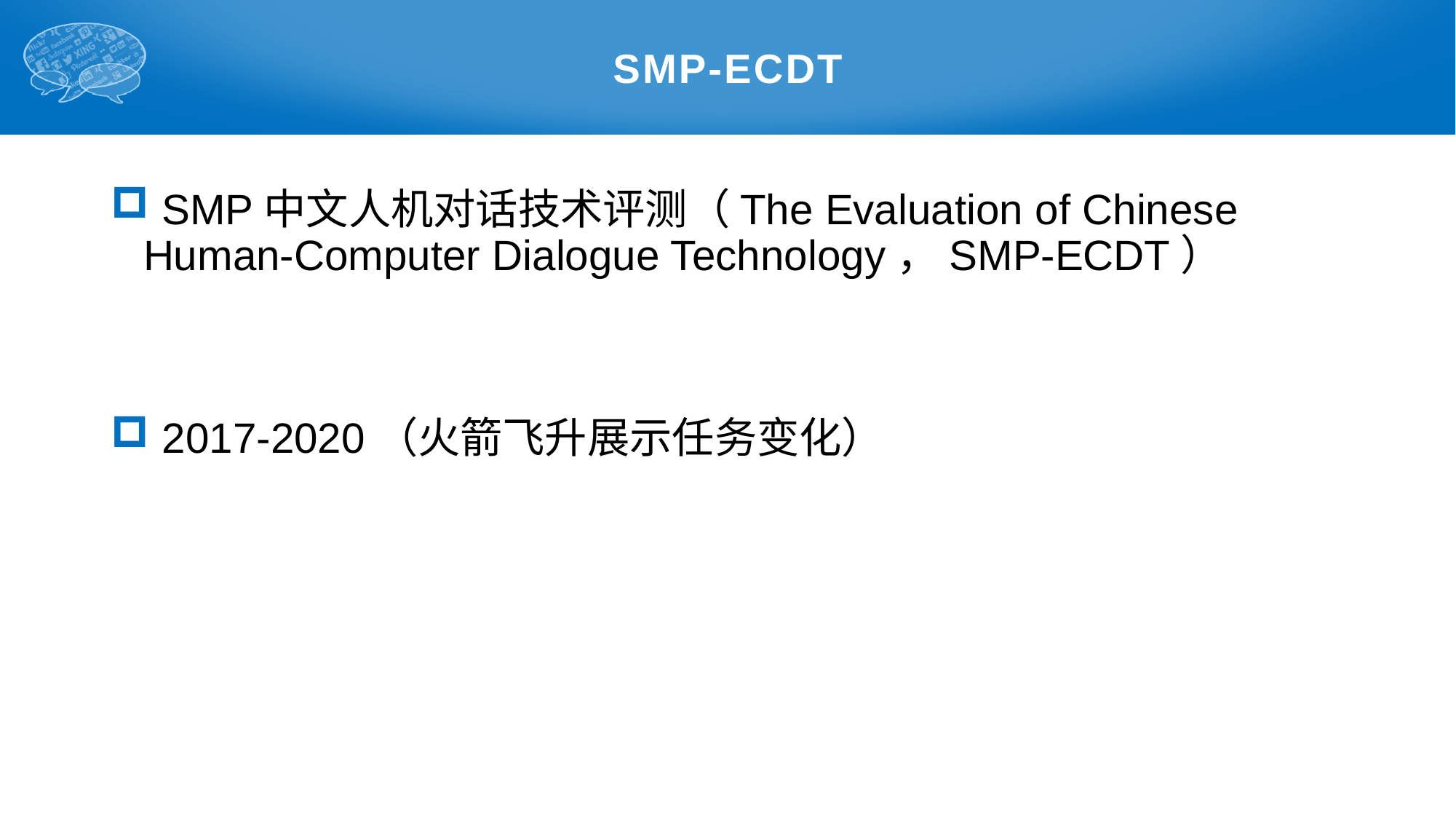

# SMP-ECDT
 SMP中文人机对话技术评测（The Evaluation of Chinese Human-Computer Dialogue Technology，SMP-ECDT）

 2017-2020（火箭飞升展示任务变化）